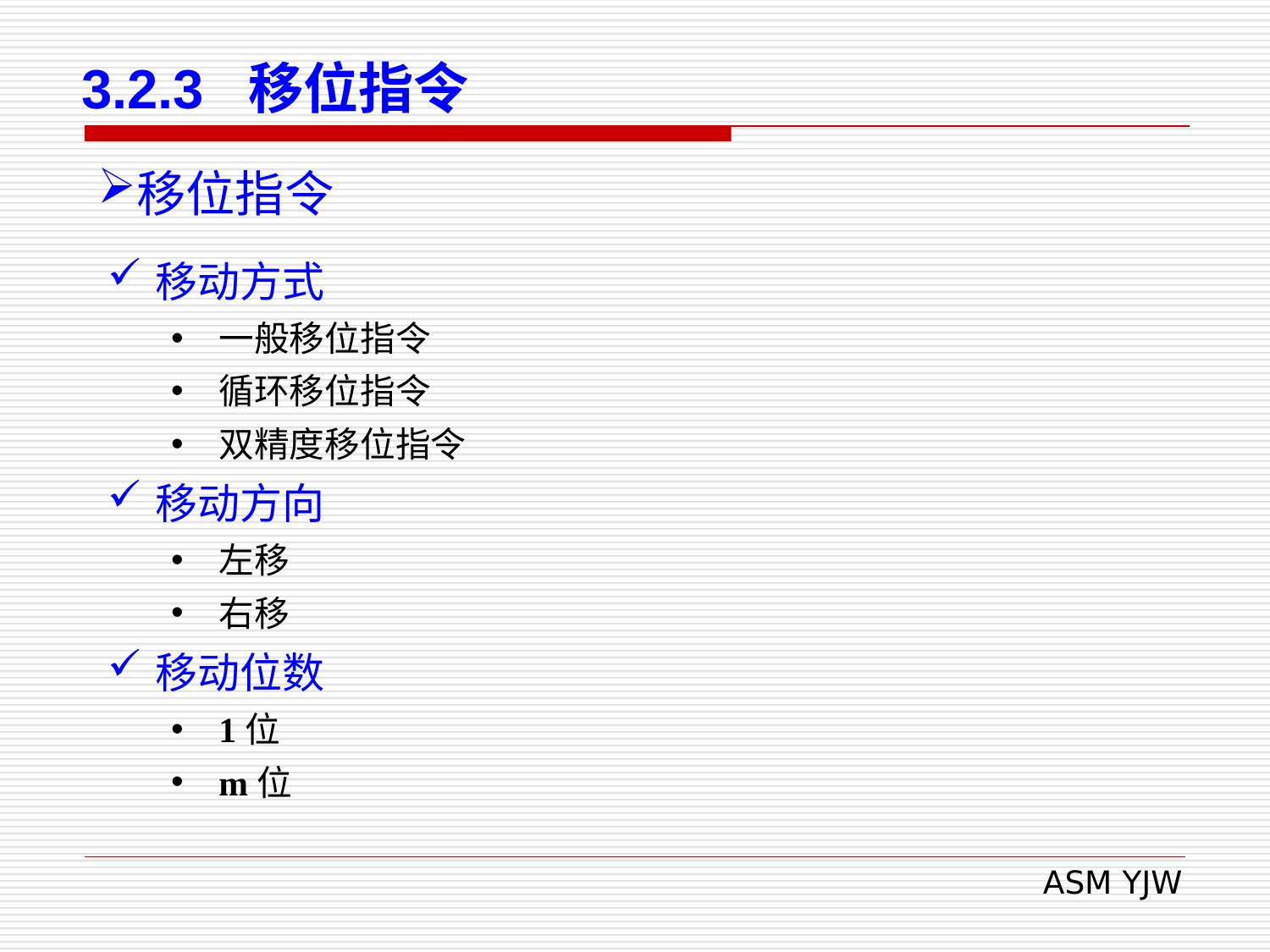

# 3.2.3  移位指令
移位指令
移动方式
一般移位指令
循环移位指令
双精度移位指令
移动方向
左移
右移
移动位数
1位
m位